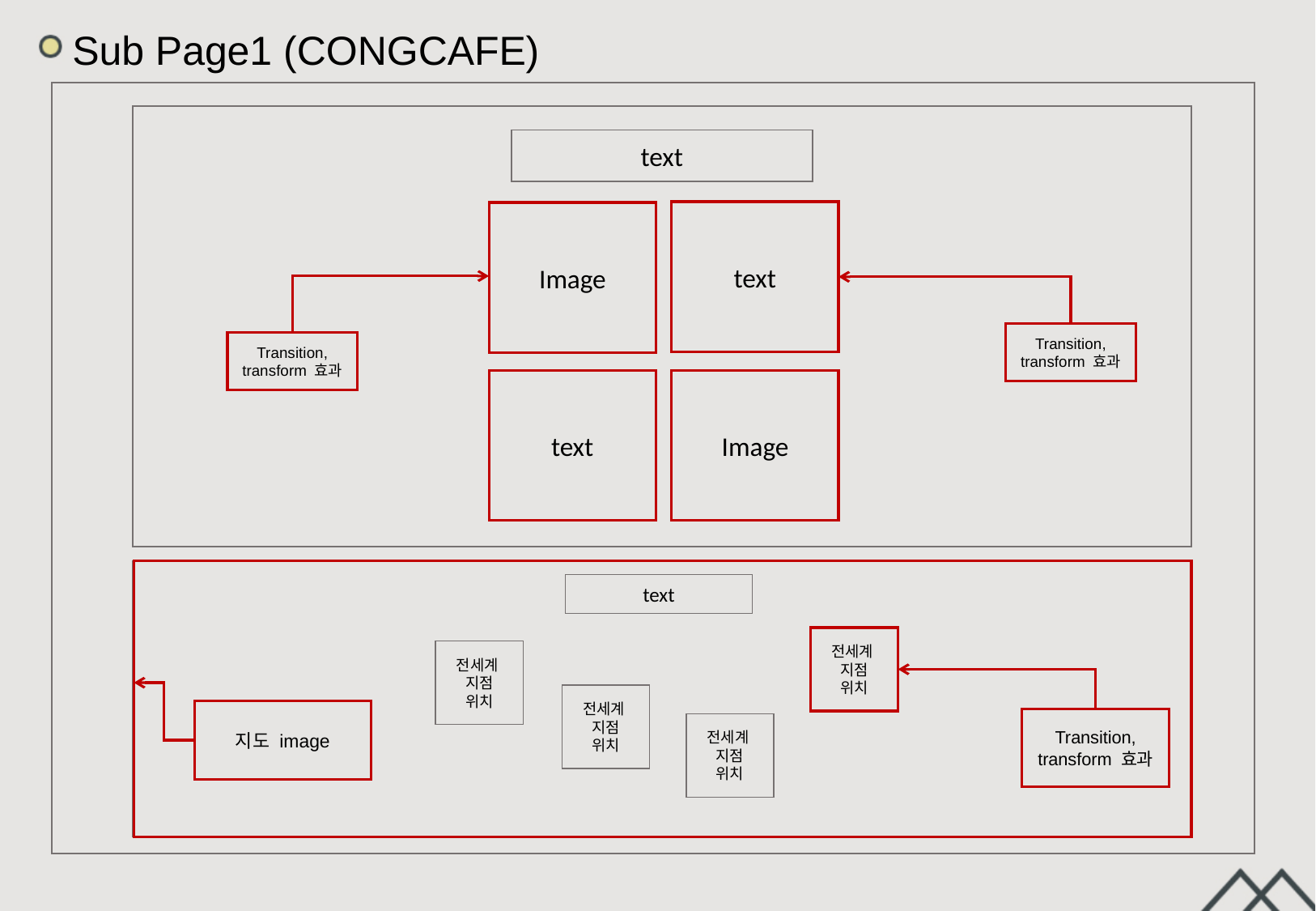

Sub Page1 (CONGCAFE)

text
text

Image
Transition, transform 효과
Transition, transform 효과
text

Image

text
전세계
지점
위치

전세계
지점
위치
전세계
지점
위치
지도 image
Transition, transform 효과
전세계
지점
위치